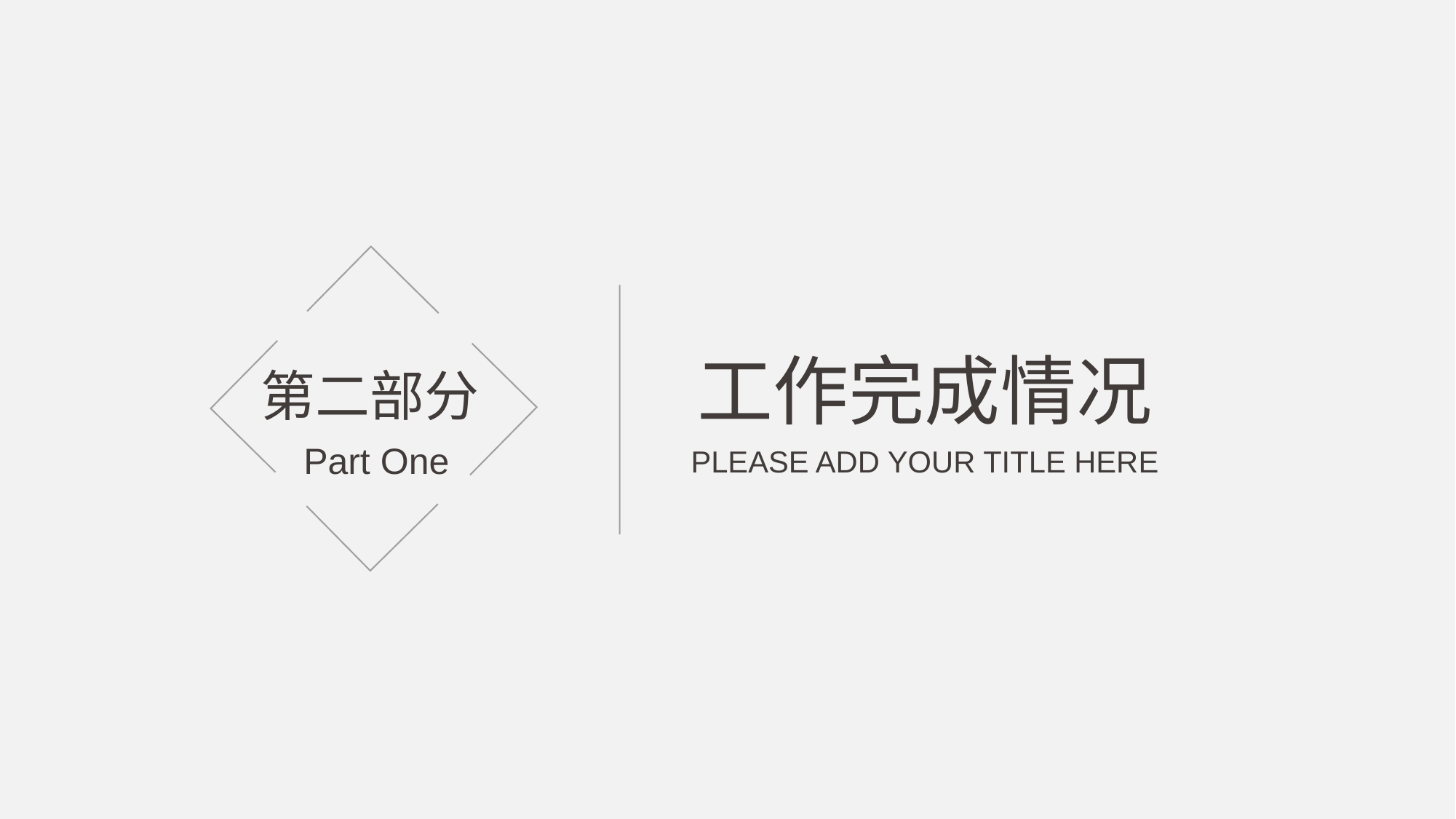

工作完成情况
第二部分
Part One
PLEASE ADD YOUR TITLE HERE